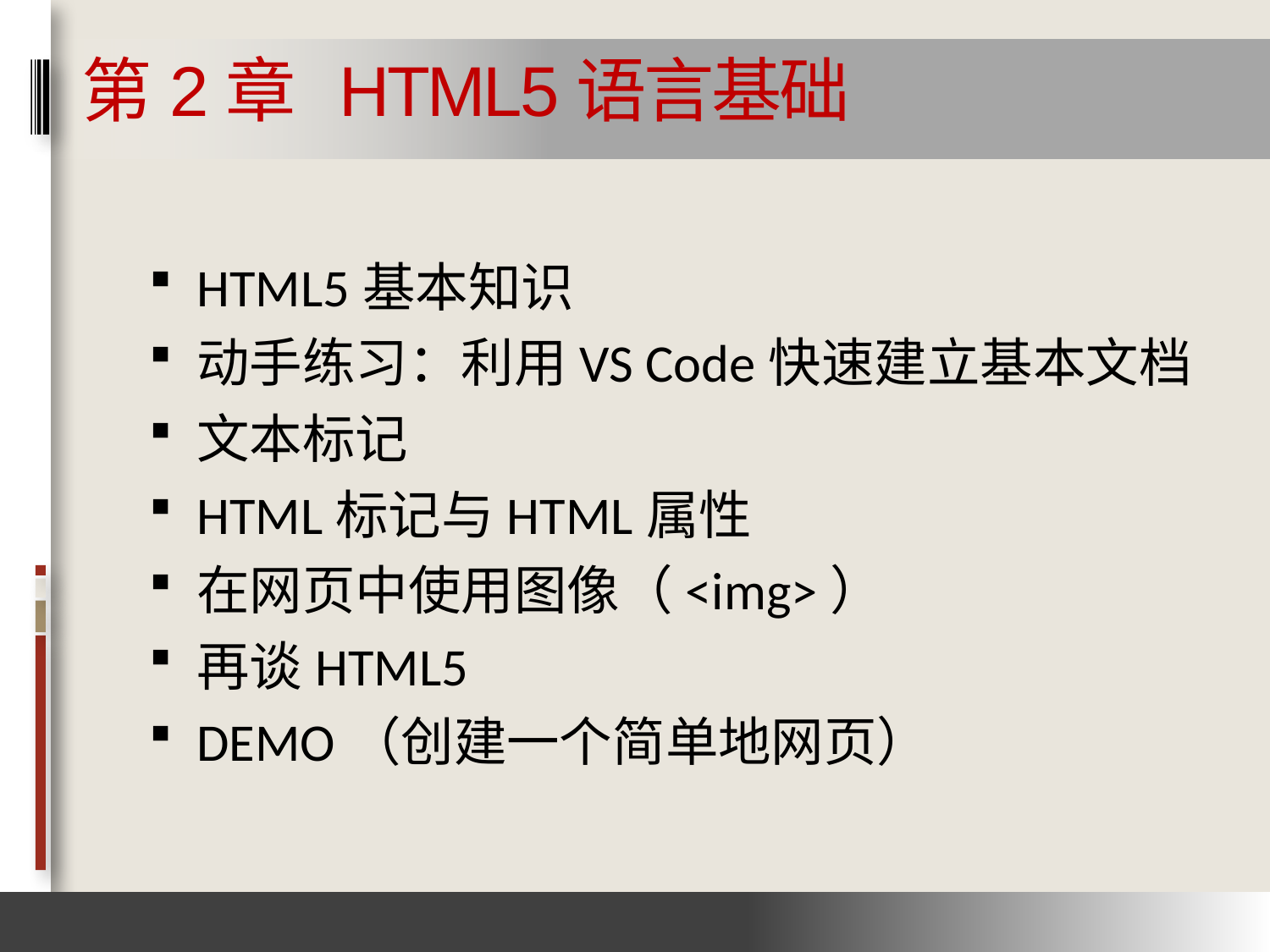

# 第2章  HTML5语言基础
HTML5基本知识
动手练习：利用VS Code快速建立基本文档
文本标记
HTML标记与HTML属性
在网页中使用图像（<img>）
再谈HTML5
DEMO（创建一个简单地网页）